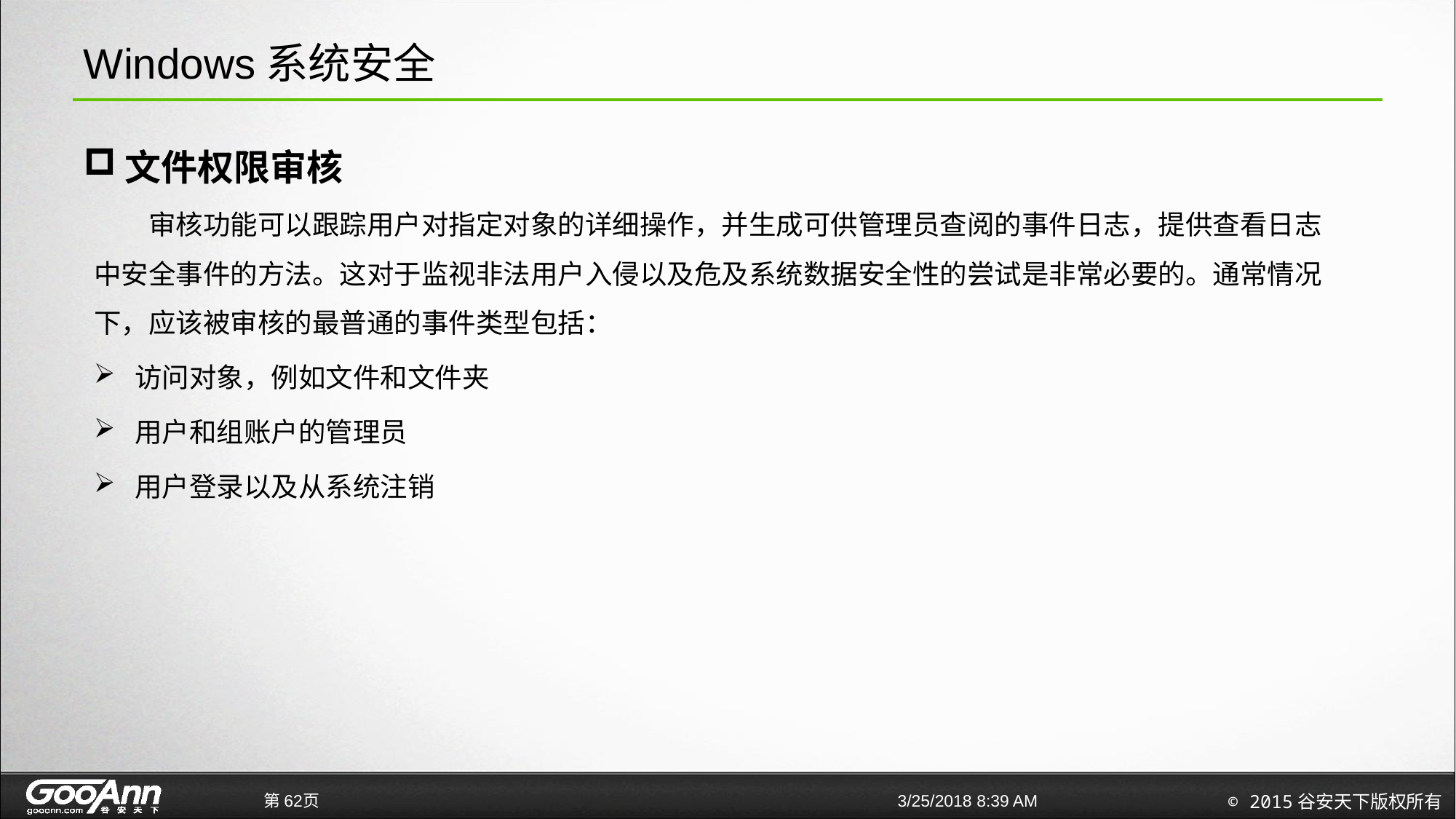

# Windows系统安全
文件权限审核
审核功能可以跟踪用户对指定对象的详细操作，并生成可供管理员查阅的事件日志，提供查看日志中安全事件的方法。这对于监视非法用户入侵以及危及系统数据安全性的尝试是非常必要的。通常情况下，应该被审核的最普通的事件类型包括：
访问对象，例如文件和文件夹
用户和组账户的管理员
用户登录以及从系统注销